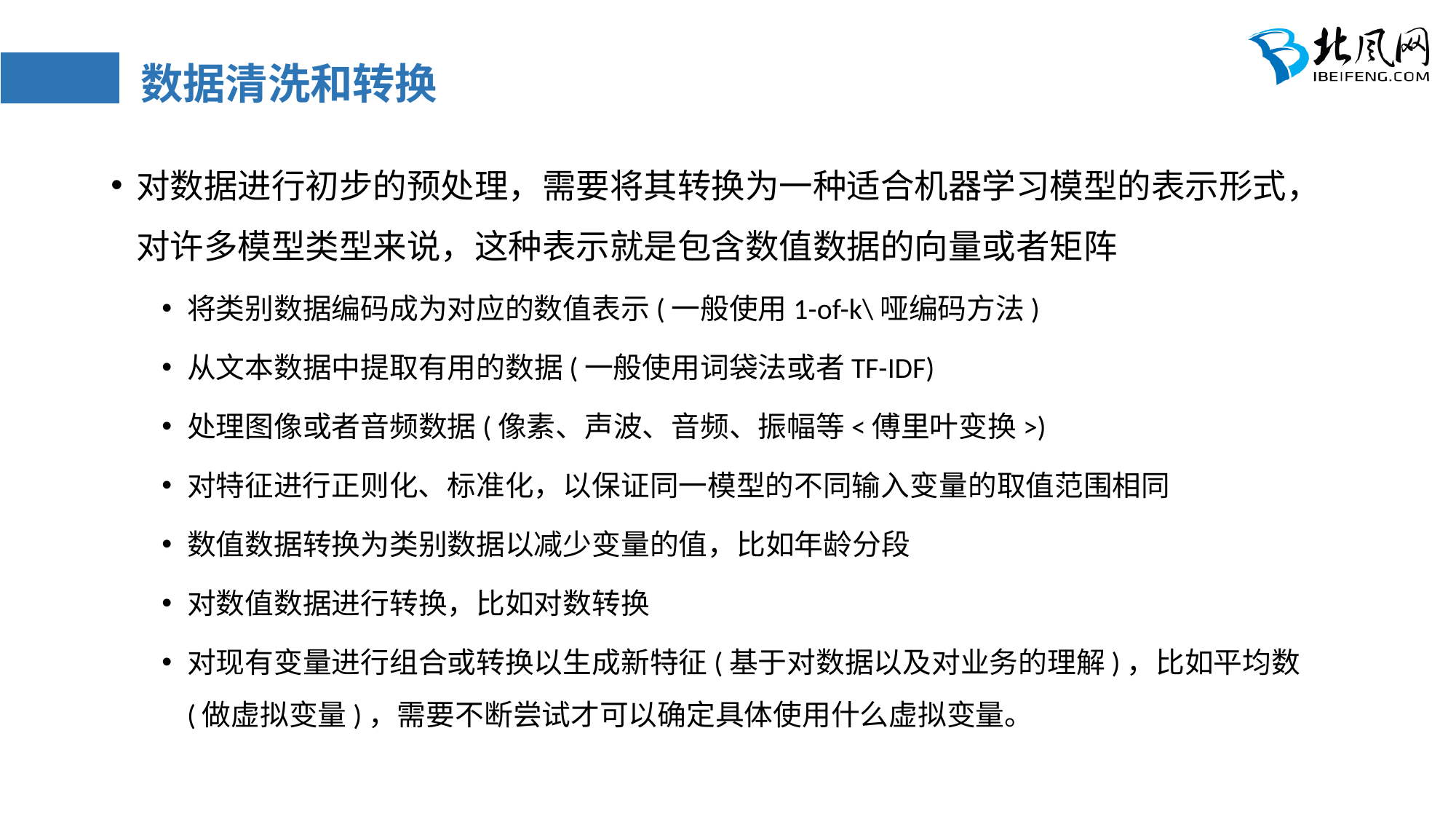

# 数据清洗和转换
对数据进行初步的预处理，需要将其转换为一种适合机器学习模型的表示形式，对许多模型类型来说，这种表示就是包含数值数据的向量或者矩阵
将类别数据编码成为对应的数值表示(一般使用1-of-k\哑编码方法)
从文本数据中提取有用的数据(一般使用词袋法或者TF-IDF)
处理图像或者音频数据(像素、声波、音频、振幅等<傅里叶变换>)
对特征进行正则化、标准化，以保证同一模型的不同输入变量的取值范围相同
数值数据转换为类别数据以减少变量的值，比如年龄分段
对数值数据进行转换，比如对数转换
对现有变量进行组合或转换以生成新特征(基于对数据以及对业务的理解)，比如平均数  (做虚拟变量)，需要不断尝试才可以确定具体使用什么虚拟变量。